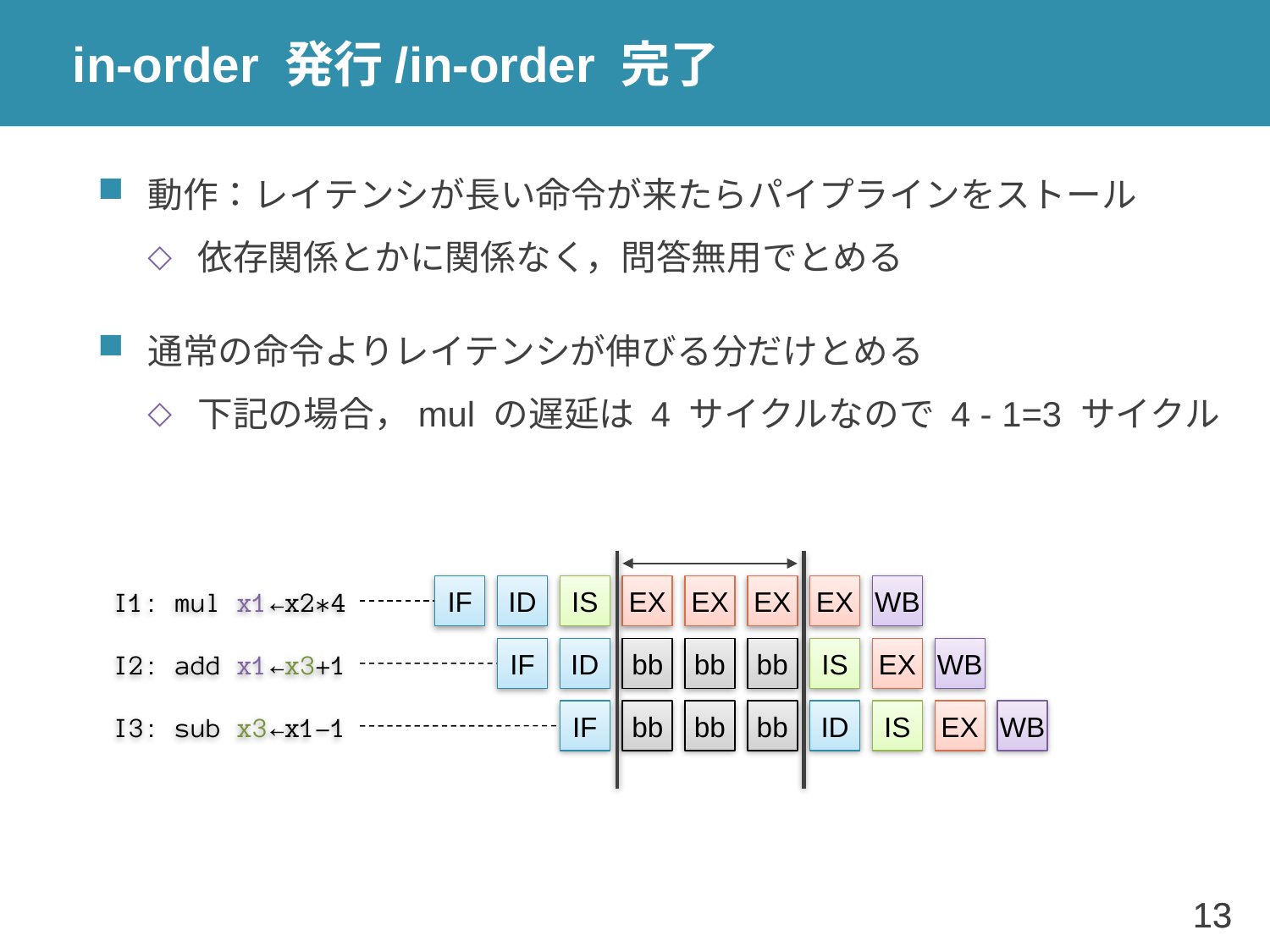

# in-order 発行/in-order 完了
動作：レイテンシが長い命令が来たらパイプラインをストール
依存関係とかに関係なく，問答無用でとめる
通常の命令よりレイテンシが伸びる分だけとめる
下記の場合，mul の遅延は 4 サイクルなので 4 - 1=3 サイクル
I1: mul x1←x2*4
IF
ID
IS
EX
EX
EX
EX
WB
I2: add x1←x3+1
IF
ID
bb
bb
bb
IS
EX
WB
I3: sub x3←x1-1
IF
bb
bb
bb
ID
IS
EX
WB